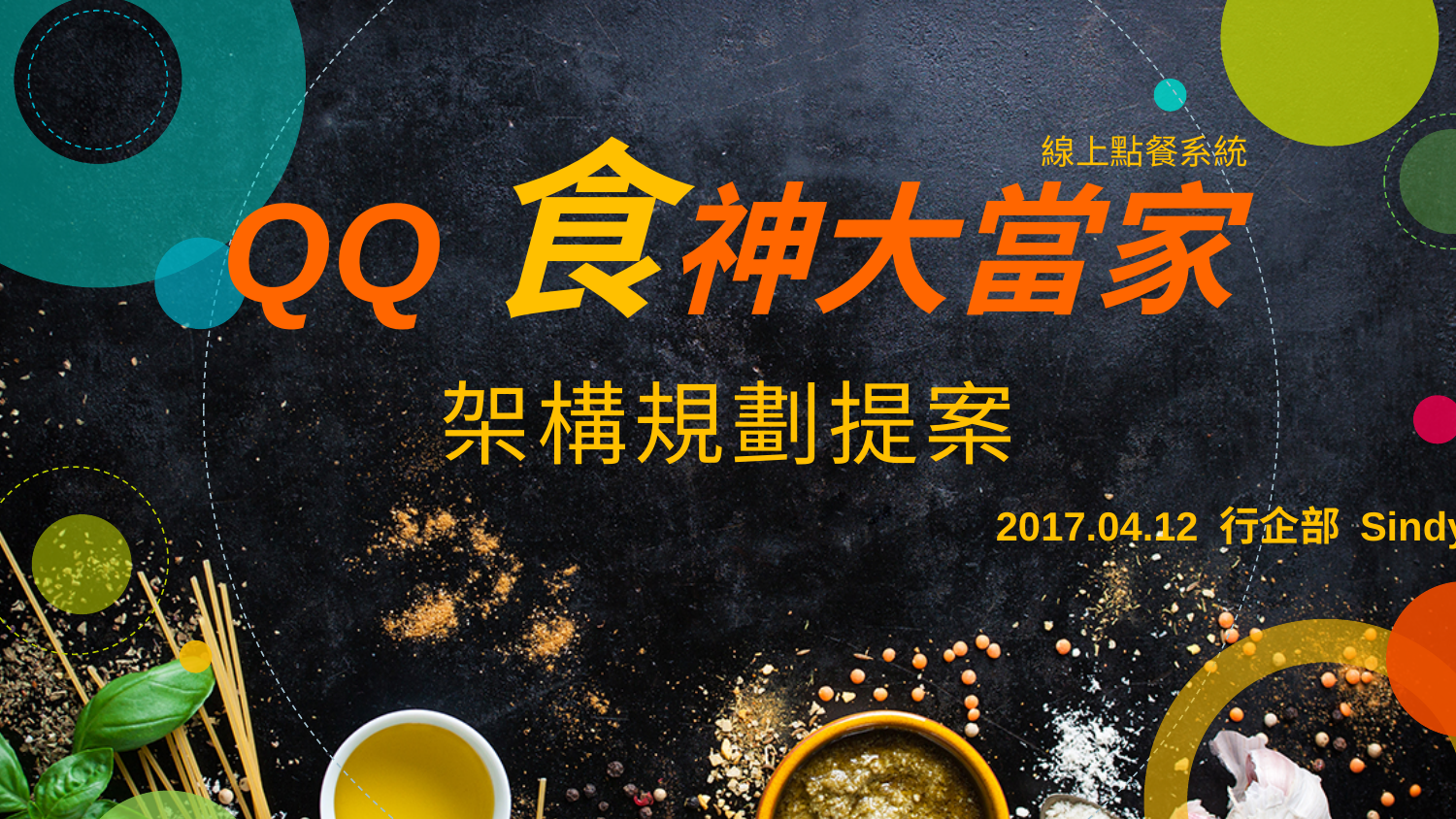

線上點餐系統
# QQ食神大當家
架構規劃提案
2017.04.12 行企部 Sindy